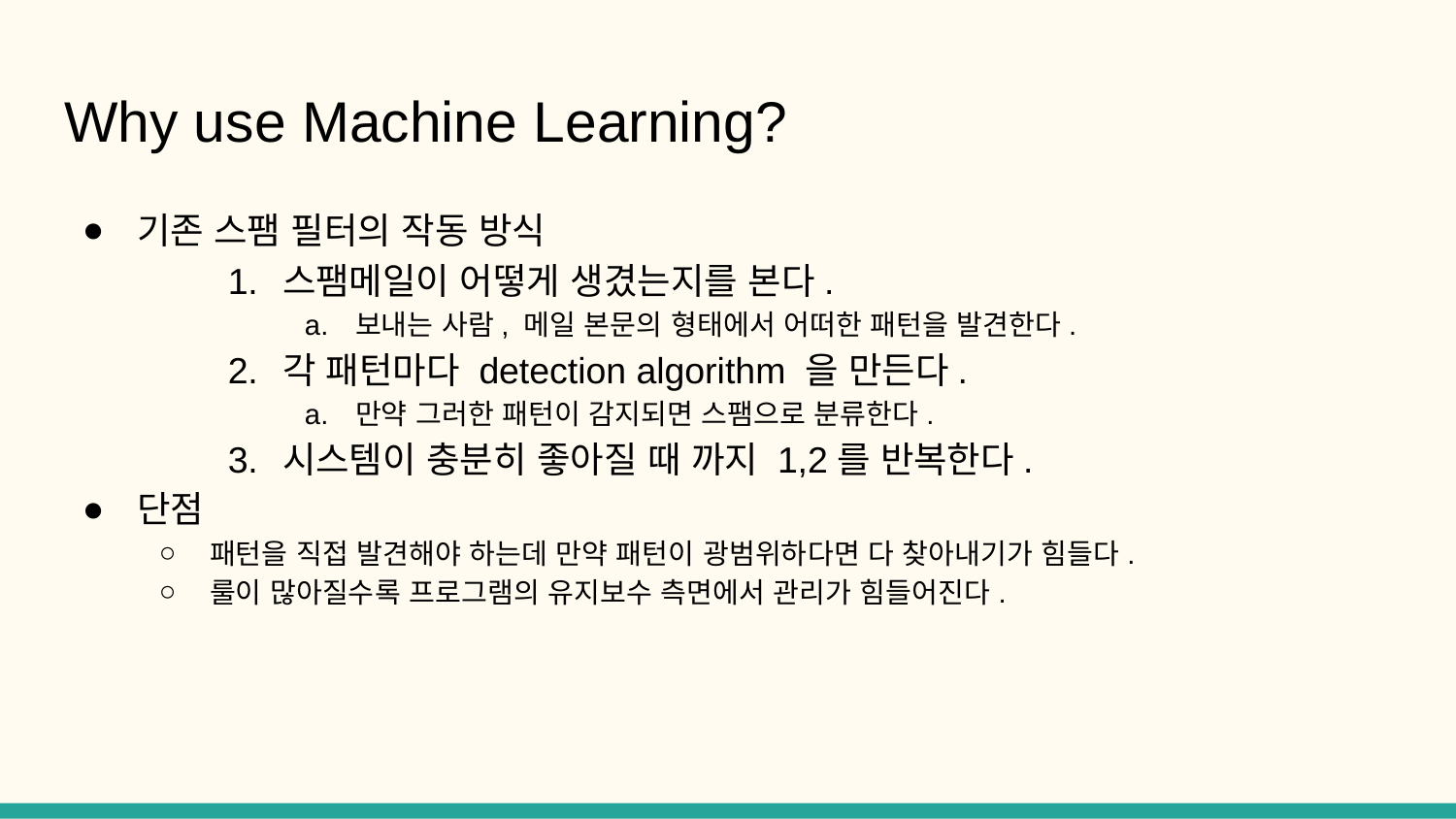

# Why use Machine Learning?
기존 스팸 필터의 작동 방식
스팸메일이 어떻게 생겼는지를 본다.
보내는 사람, 메일 본문의 형태에서 어떠한 패턴을 발견한다.
각 패턴마다 detection algorithm 을 만든다.
만약 그러한 패턴이 감지되면 스팸으로 분류한다.
시스템이 충분히 좋아질 때 까지 1,2를 반복한다.
단점
패턴을 직접 발견해야 하는데 만약 패턴이 광범위하다면 다 찾아내기가 힘들다.
룰이 많아질수록 프로그램의 유지보수 측면에서 관리가 힘들어진다.